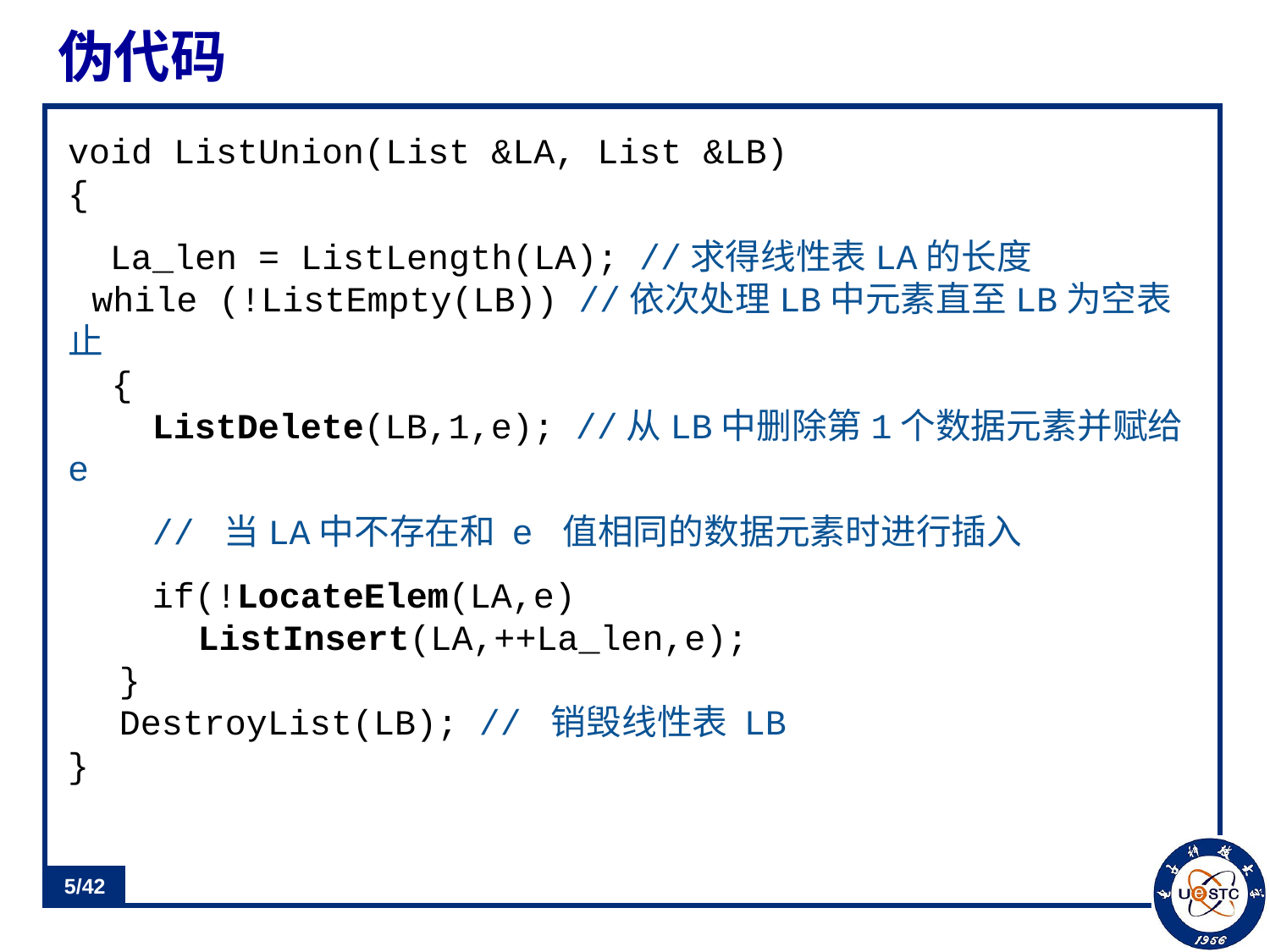

# 伪代码
void ListUnion(List &LA, List &LB)
{
  La_len = ListLength(LA); //求得线性表LA的长度
  while (!ListEmpty(LB)) //依次处理LB中元素直至LB为空表止
　{
    ListDelete(LB,1,e); //从LB中删除第1个数据元素并赋给e
    // 当LA中不存在和 e 值相同的数据元素时进行插入
    if(!LocateElem(LA,e)
　　 　 ListInsert(LA,++La_len,e);　　　　
　 }
　 DestroyList(LB); // 销毁线性表 LB　
}
5/42